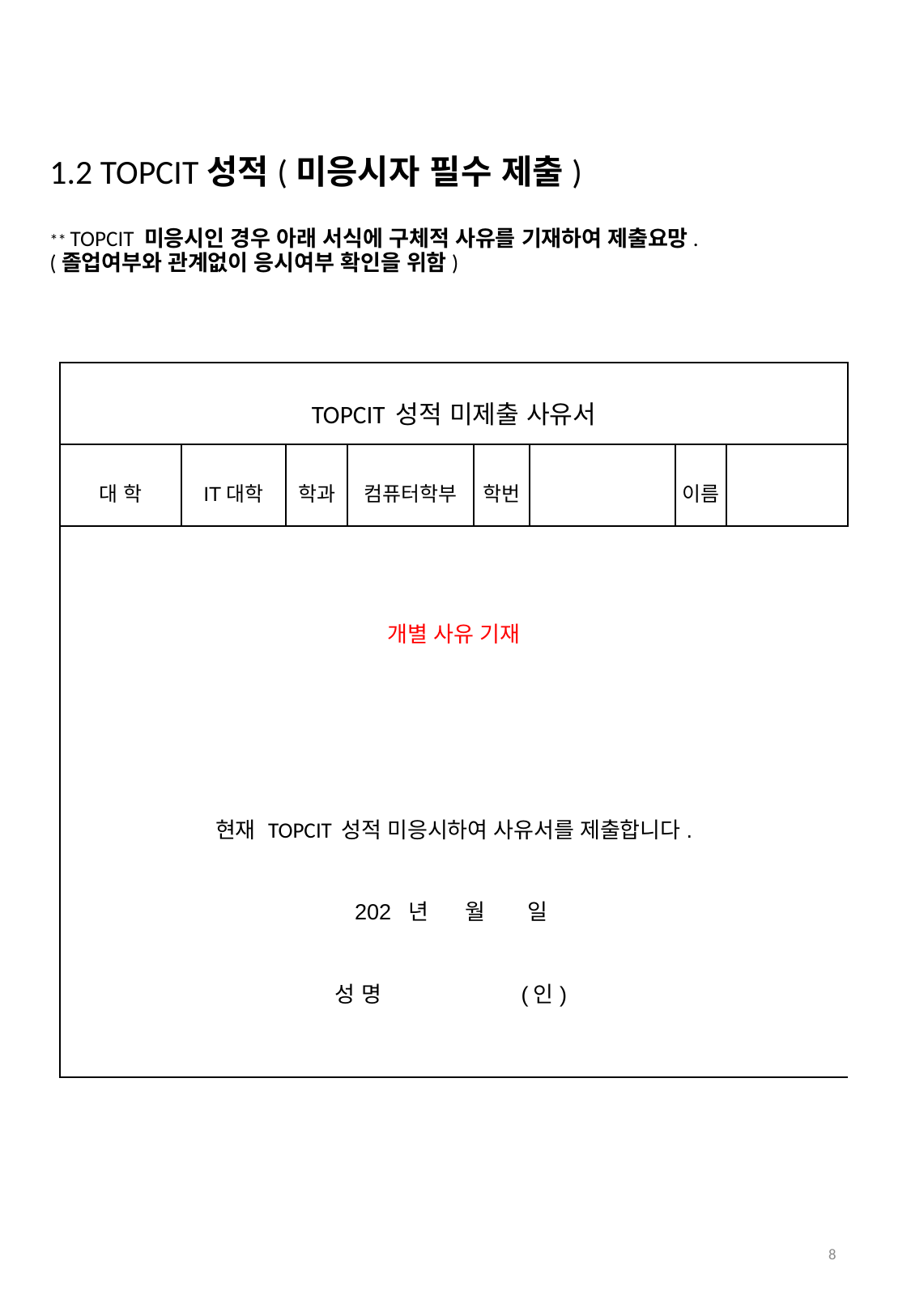

1.2 TOPCIT성적(미응시자 필수 제출)

** TOPCIT 미응시인 경우 아래 서식에 구체적 사유를 기재하여 제출요망.
(졸업여부와 관계없이 응시여부 확인을 위함)

| TOPCIT 성적 미제출 사유서 |  |  |  |  |  |  |  |
| --- | --- | --- | --- | --- | --- | --- | --- |
| 대 학 | IT대학 | 학과 | 컴퓨터학부 | 학번 |  | 이름 |  |
| 개별 사유 기재 현재 TOPCIT 성적 미응시하여 사유서를 제출합니다. 202 년 월 일 성 명 (인) | 시험일자 |  |  |  |  |  |  |
8